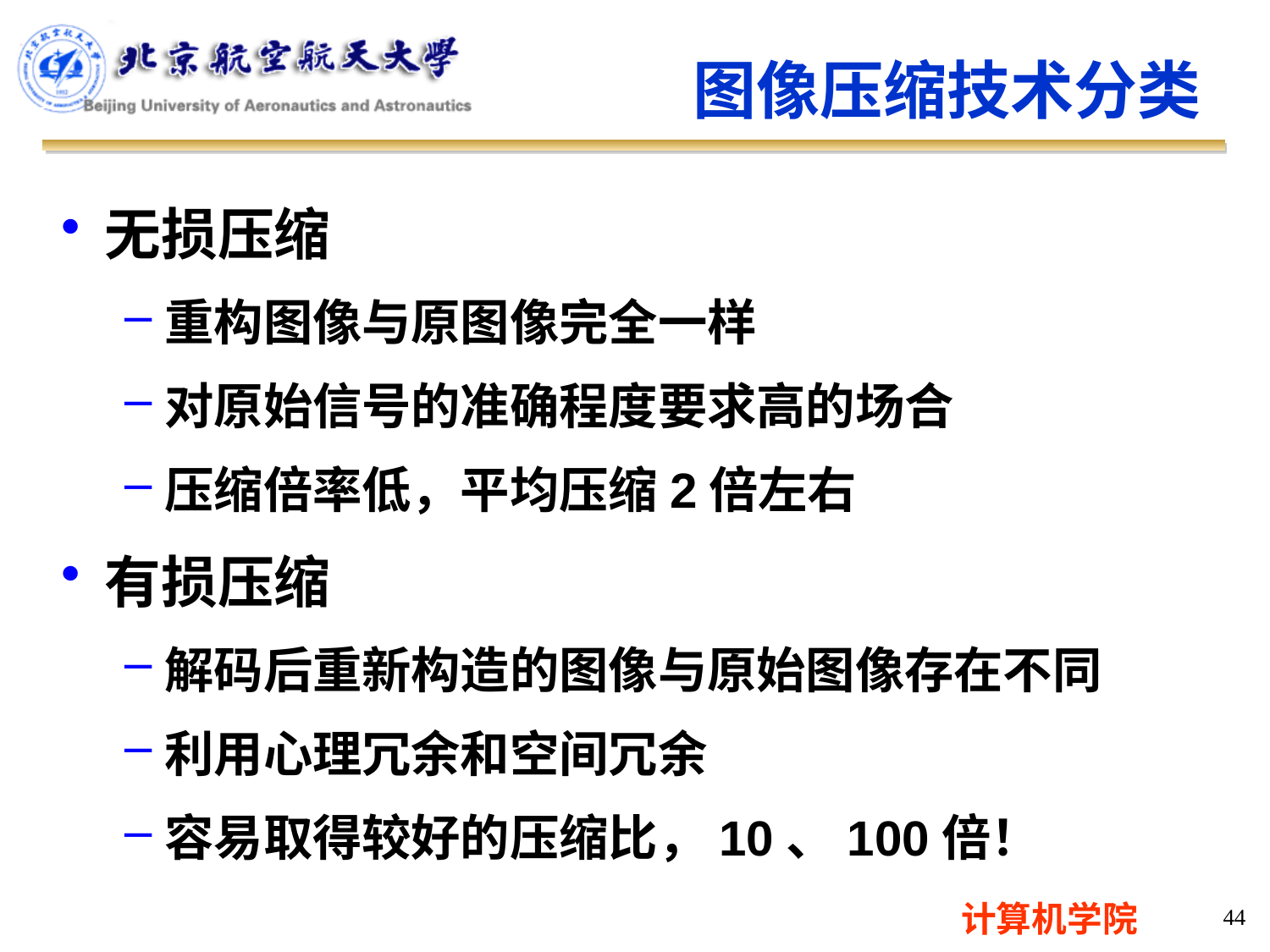

图像压缩技术分类
无损压缩
重构图像与原图像完全一样
对原始信号的准确程度要求高的场合
压缩倍率低，平均压缩2倍左右
有损压缩
解码后重新构造的图像与原始图像存在不同
利用心理冗余和空间冗余
容易取得较好的压缩比，10、100倍！
44